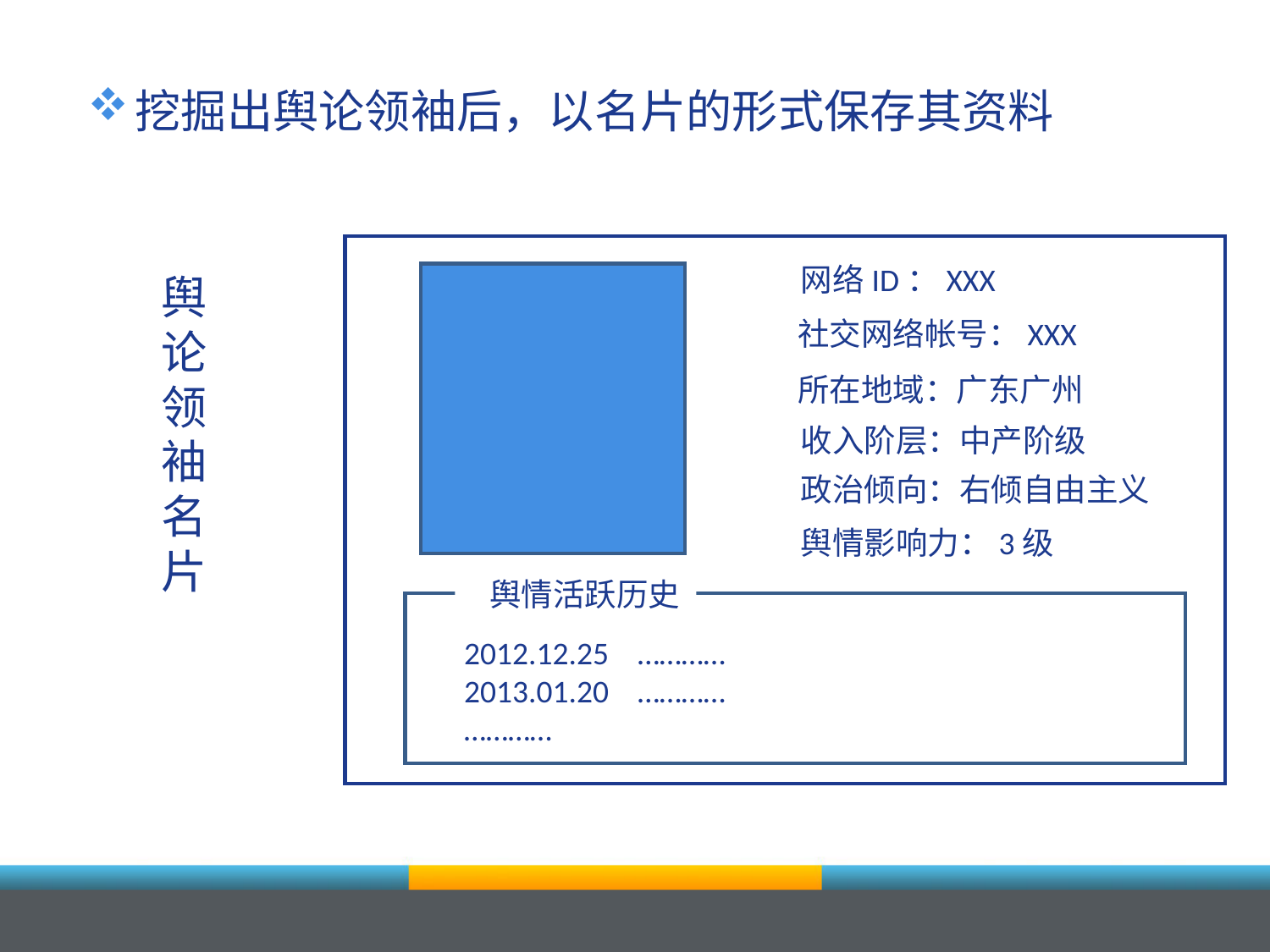

挖掘出舆论领袖后，以名片的形式保存其资料

网络ID：XXX

社交网络帐号：XXX
所在地域：广东广州
收入阶层：中产阶级
政治倾向：右倾自由主义
舆情影响力：3级
  舆情活跃历史

舆论领袖名片
2012.12.25    …………
2013.01.20    …………
…………